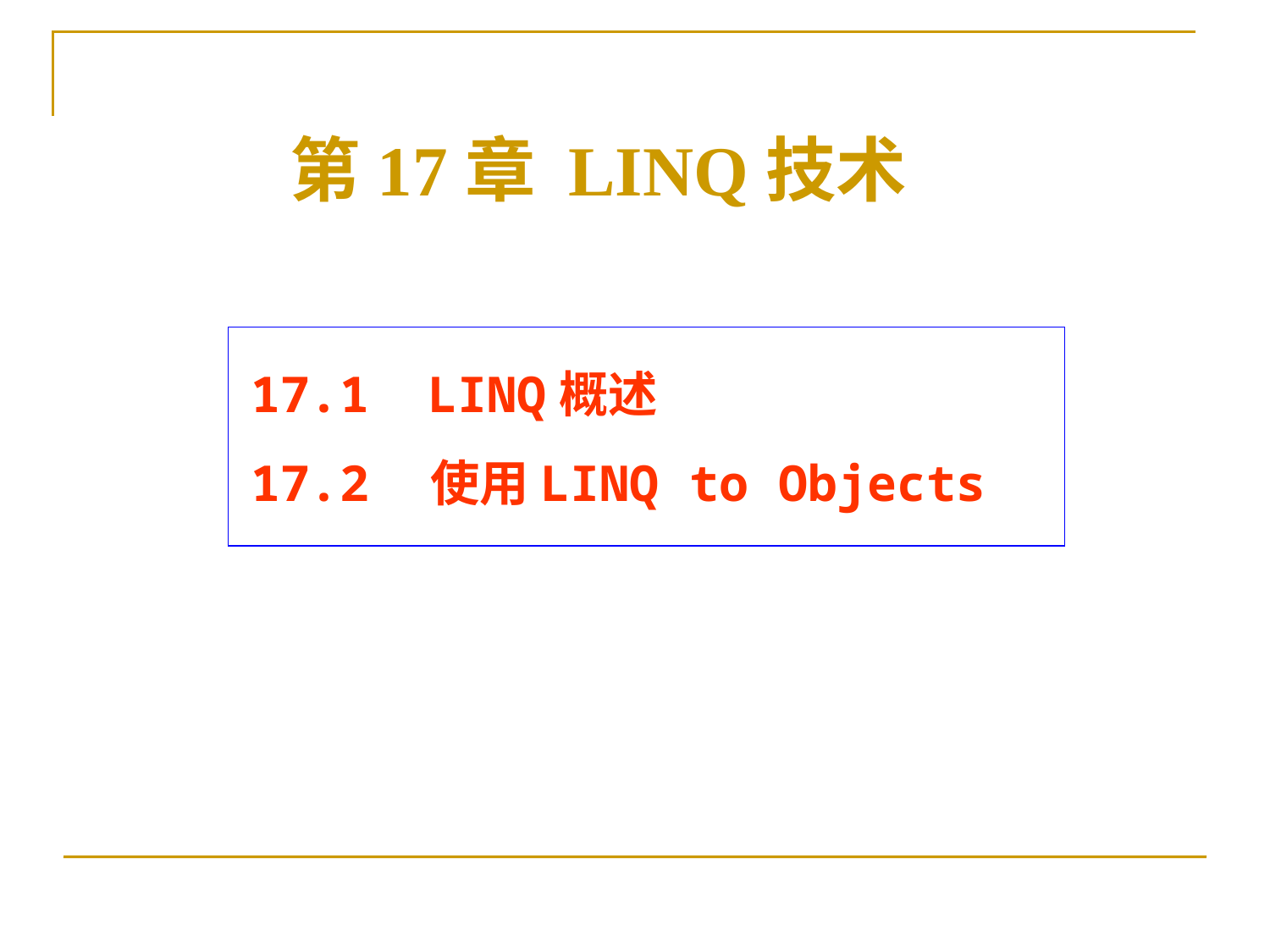

第17章 LINQ技术
17.1  LINQ概述
17.2　使用LINQ to Objects